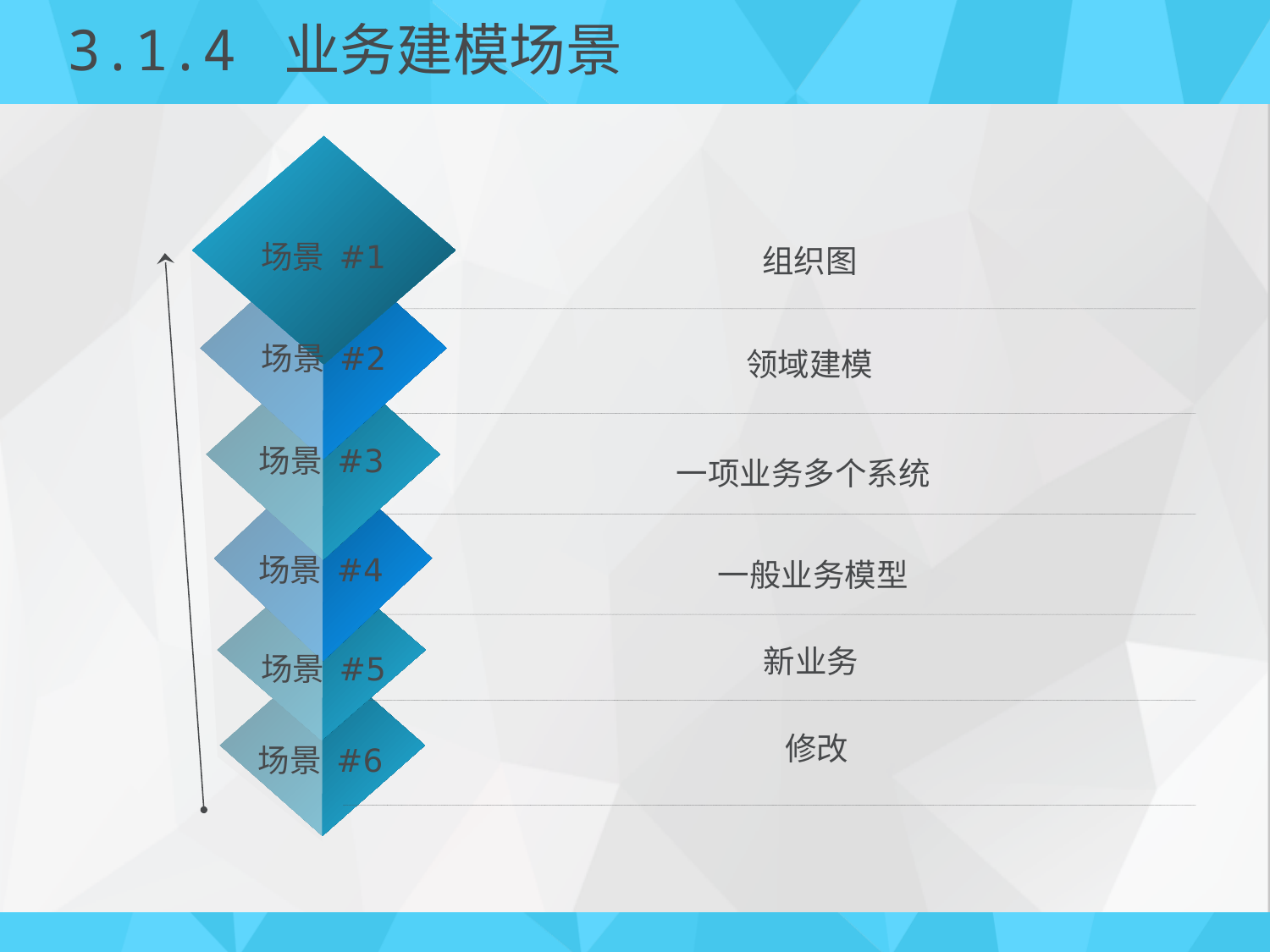

# 3.1.4 业务建模场景

场景 #1
组织图

场景 #2
领域建模

场景 #3
一项业务多个系统

场景 #4
一般业务模型

新业务
场景 #5

修改
场景 #6